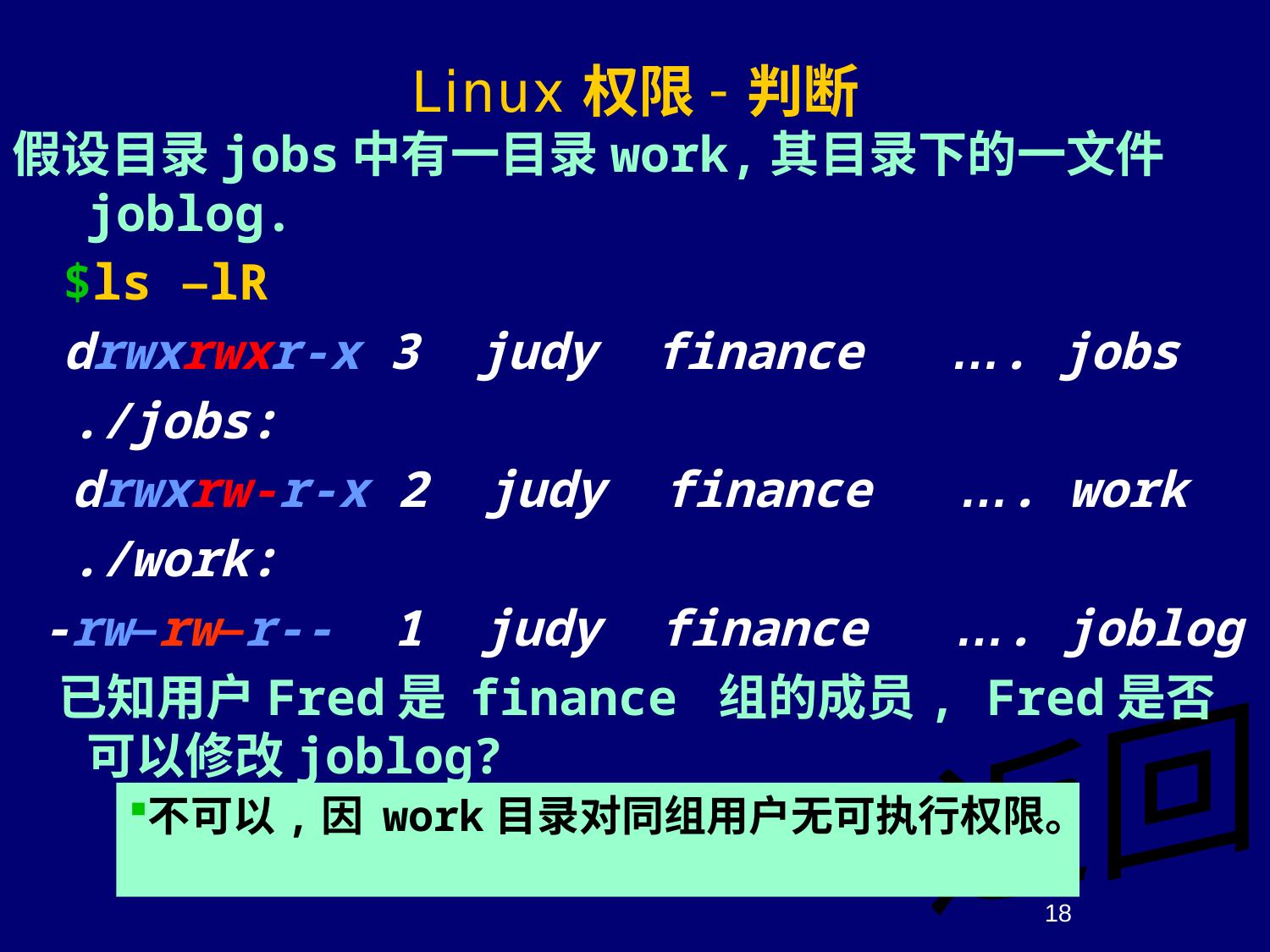

# Linux权限-判断
假设目录jobs中有一目录work,其目录下的一文件joblog.
  $ls –lR
  drwxrwxr-x 3  judy  finance   …. jobs
  ./jobs:
  drwxrw-r-x 2  judy  finance   …. work
  ./work:
 -rw–rw–r--  1  judy  finance   …. joblog
   已知用户Fred是 finance 组的成员, Fred是否可以修改joblog?
返回
不可以,因 work目录对同组用户无可执行权限。
18
18